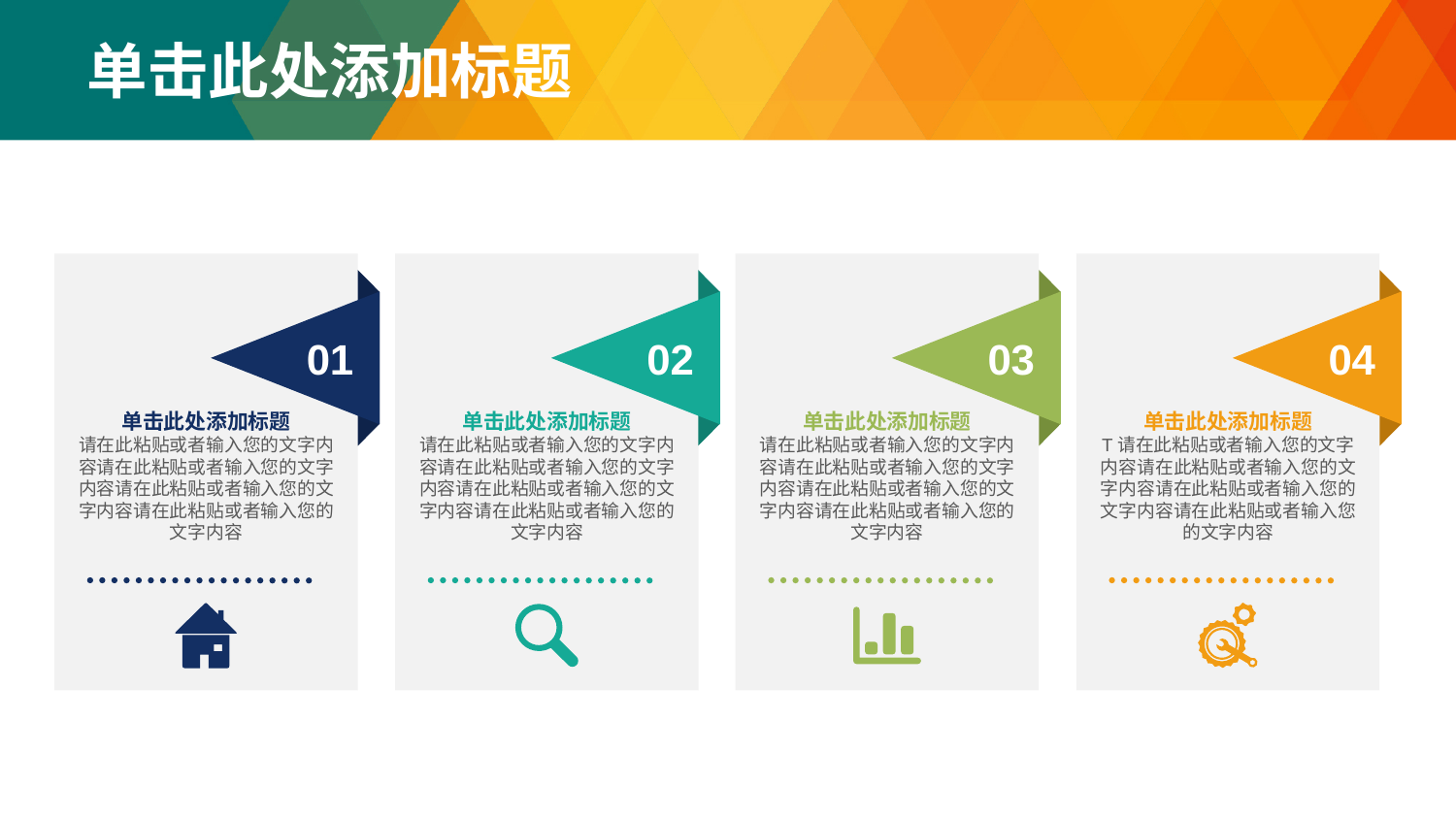

单击此处添加标题

01

02

03

04

单击此处添加标题
请在此粘贴或者输入您的文字内容请在此粘贴或者输入您的文字内容请在此粘贴或者输入您的文字内容请在此粘贴或者输入您的文字内容
单击此处添加标题
请在此粘贴或者输入您的文字内容请在此粘贴或者输入您的文字内容请在此粘贴或者输入您的文字内容请在此粘贴或者输入您的文字内容
单击此处添加标题
请在此粘贴或者输入您的文字内容请在此粘贴或者输入您的文字内容请在此粘贴或者输入您的文字内容请在此粘贴或者输入您的文字内容
单击此处添加标题
T请在此粘贴或者输入您的文字内容请在此粘贴或者输入您的文字内容请在此粘贴或者输入您的文字内容请在此粘贴或者输入您的文字内容